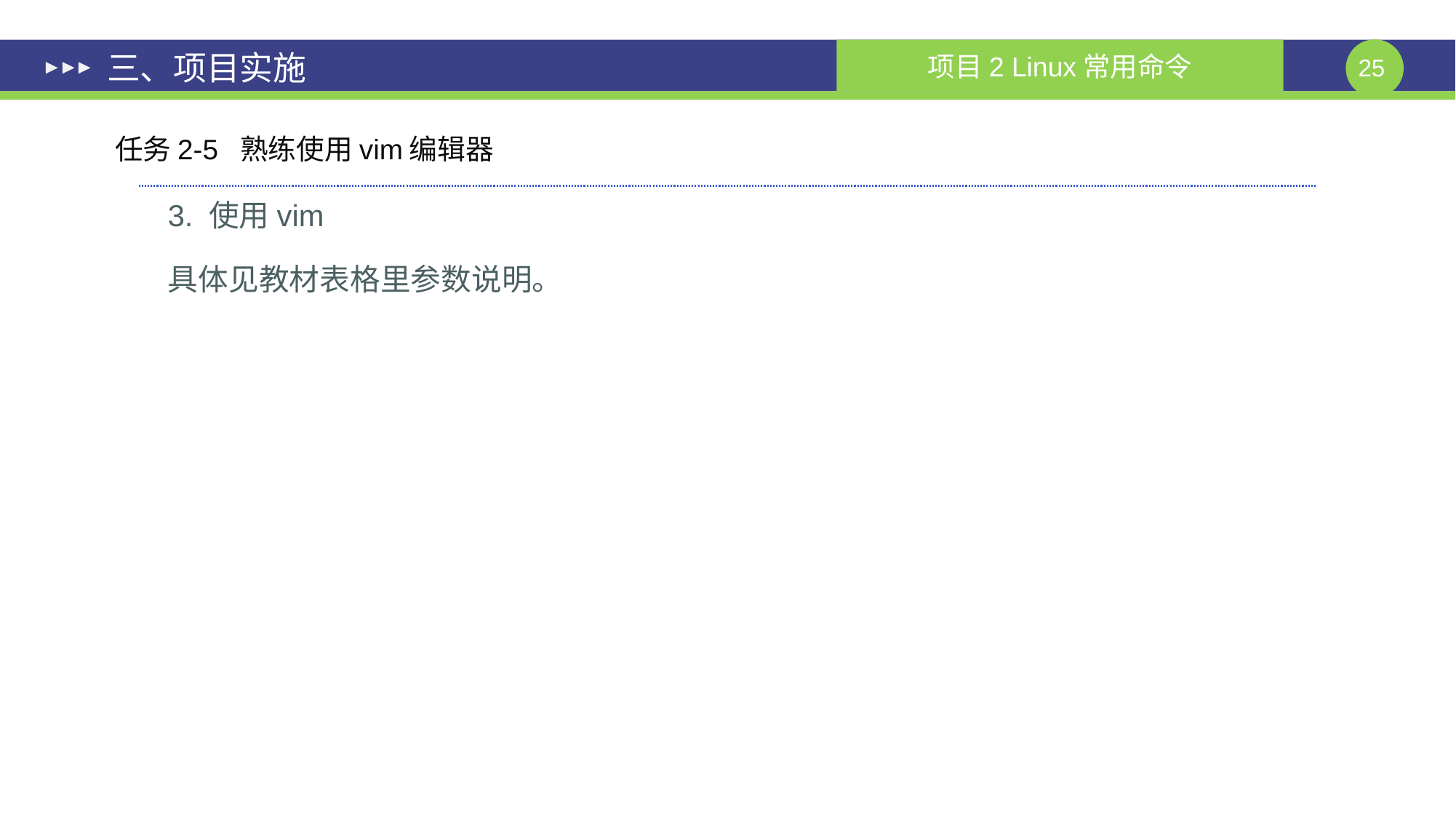

# 三、项目实施
任务2-5  熟练使用vim编辑器
3. 使用vim
具体见教材表格里参数说明。